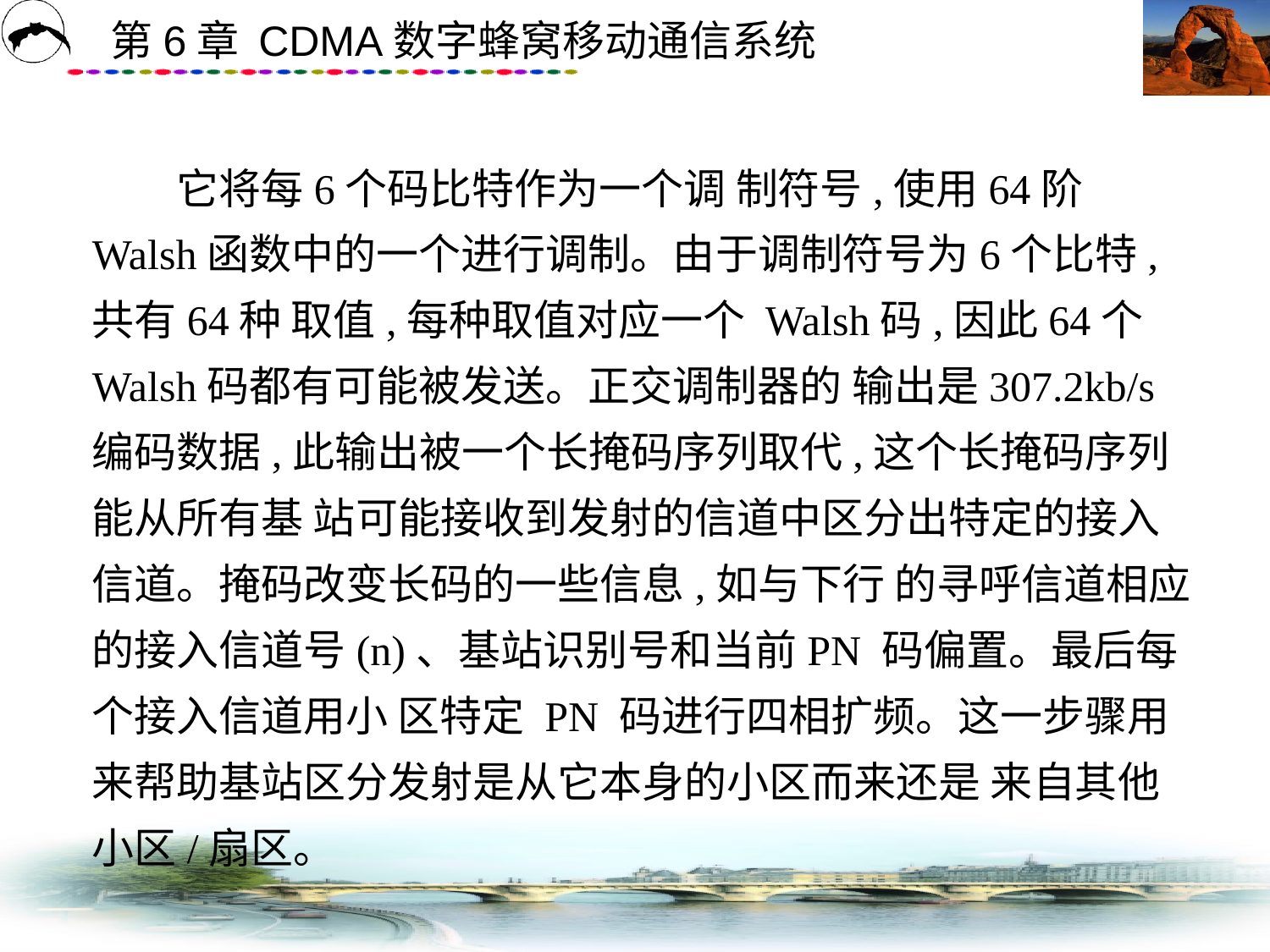

# 它将每6个码比特作为一个调 制符号,使用64阶 Walsh函数中的一个进行调制。由于调制符号为6个比特,共有64种 取值,每种取值对应一个 Walsh码,因此64个 Walsh码都有可能被发送。正交调制器的 输出是307.2kb/s编码数据,此输出被一个长掩码序列取代,这个长掩码序列能从所有基 站可能接收到发射的信道中区分出特定的接入信道。掩码改变长码的一些信息,如与下行 的寻呼信道相应的接入信道号(n)、基站识别号和当前PN 码偏置。最后每个接入信道用小 区特定 PN 码进行四相扩频。这一步骤用来帮助基站区分发射是从它本身的小区而来还是 来自其他小区/扇区。